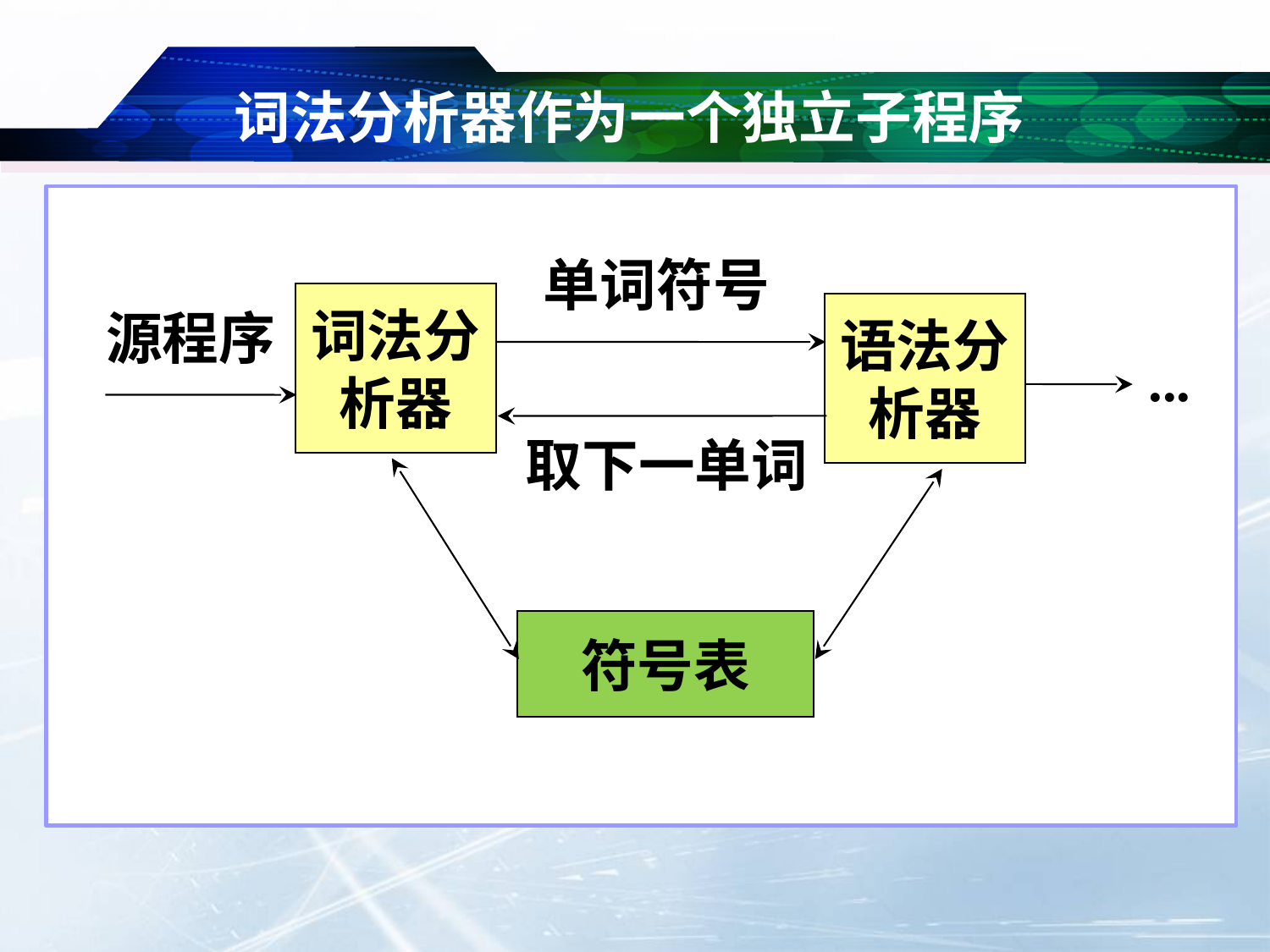

词法分析器作为一个独立子程序

单词符号

词法分
析器
语法分
析器
符号表
源程序

...

取下一单词